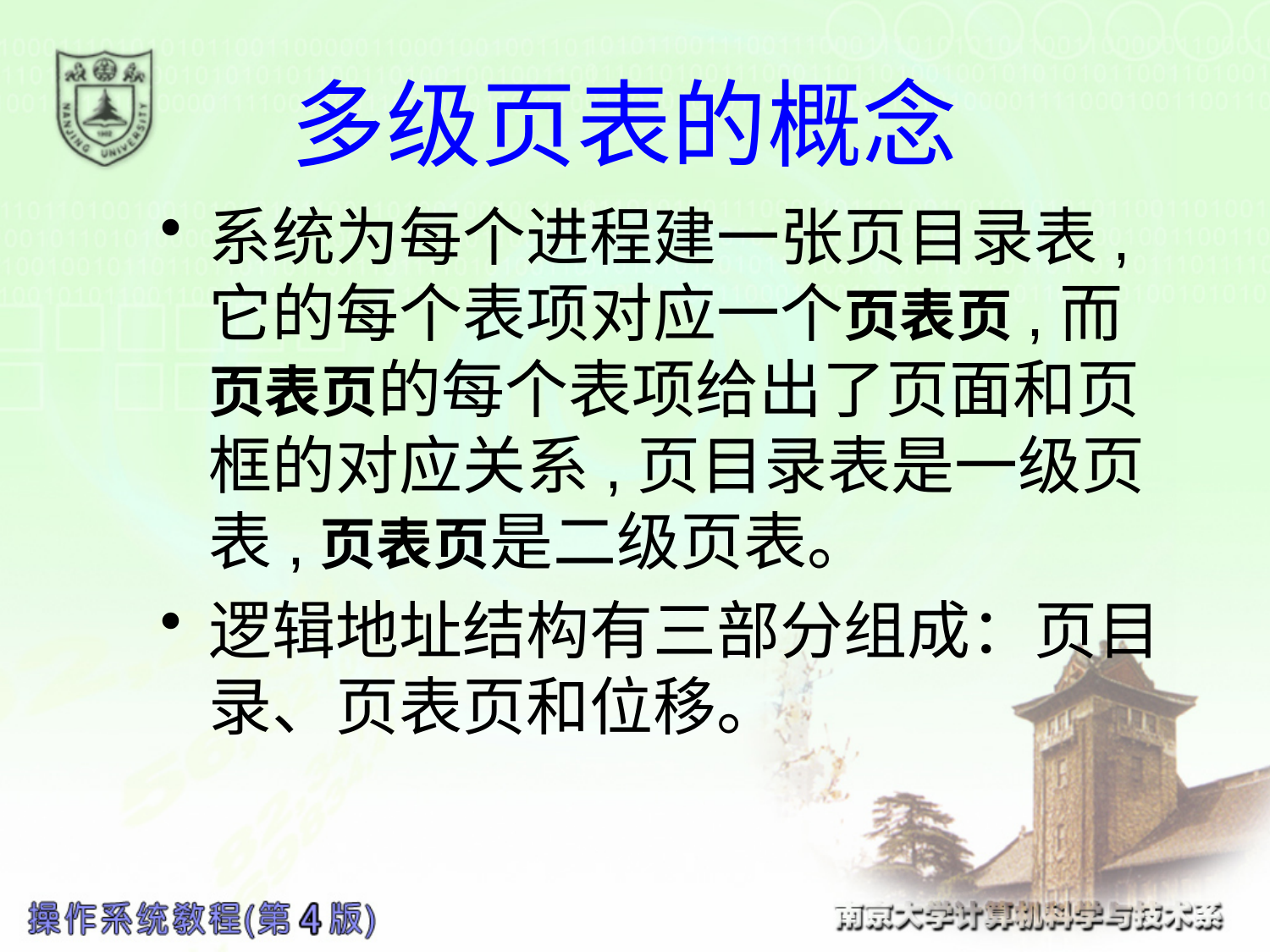

# 多级页表的概念
系统为每个进程建一张页目录表,它的每个表项对应一个页表页,而页表页的每个表项给出了页面和页框的对应关系,页目录表是一级页表,页表页是二级页表。
逻辑地址结构有三部分组成：页目录、页表页和位移。